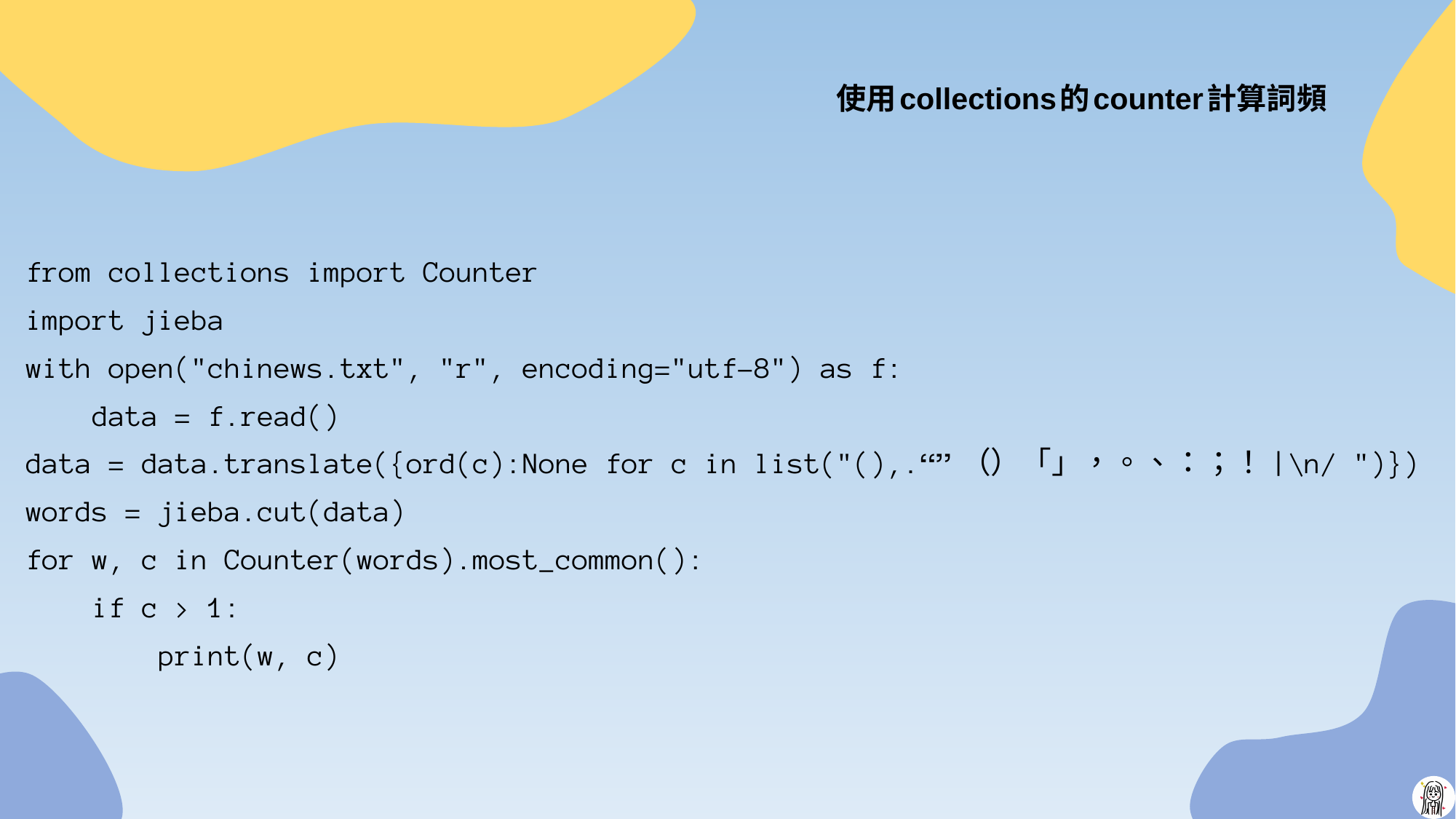

# 使用collections的counter計算詞頻
from collections import Counter
import jieba
with open("chinews.txt", "r", encoding="utf-8") as f:
    data = f.read()
data = data.translate({ord(c):None for c in list("(),.“”（）「」，。、：；！|\n/ ")})
words = jieba.cut(data)
for w, c in Counter(words).most_common():
    if c > 1:
        print(w, c)
20